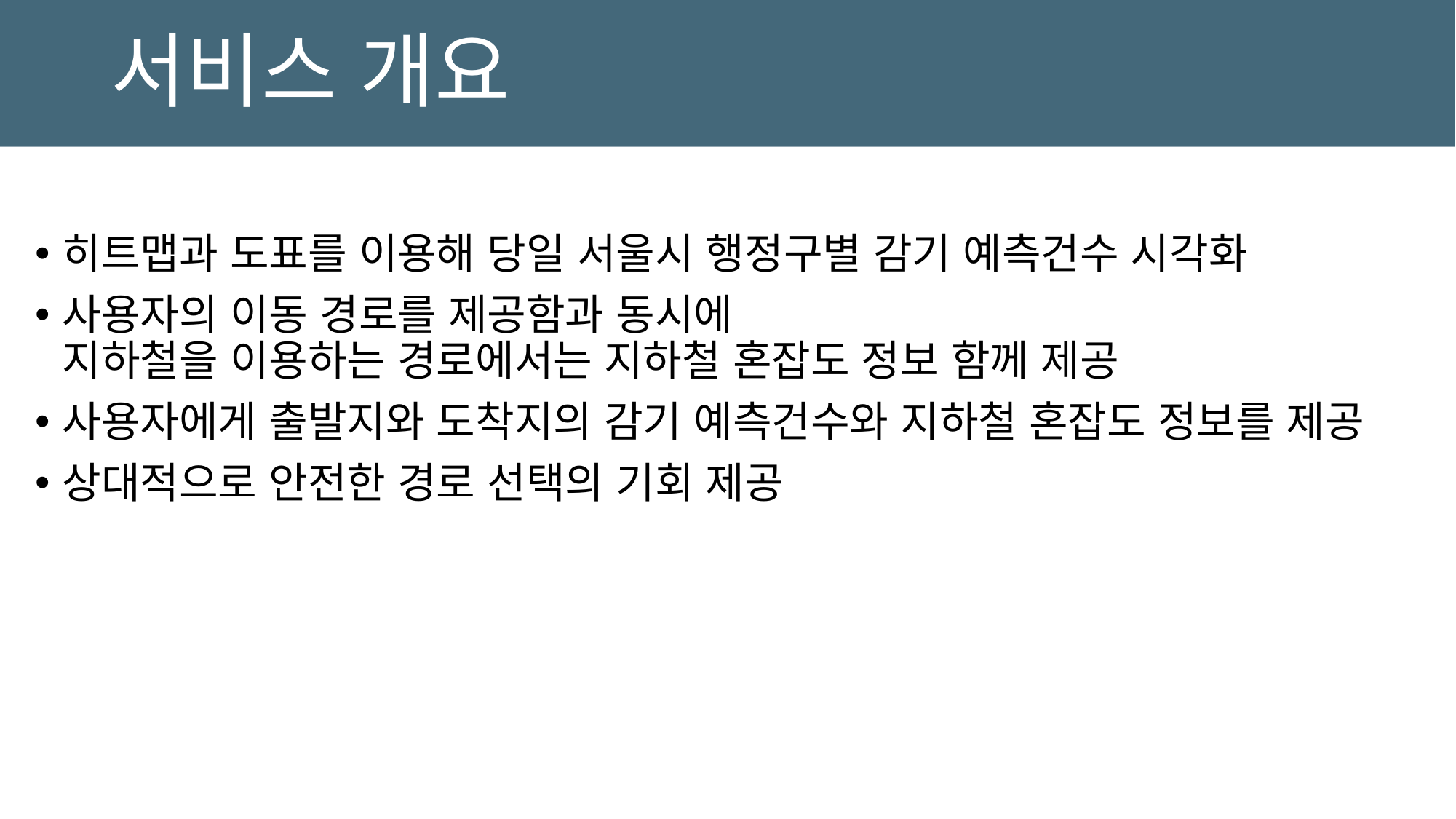

# 서비스 개요
히트맵과 도표를 이용해 당일 서울시 행정구별 감기 예측건수 시각화
사용자의 이동 경로를 제공함과 동시에
지하철을 이용하는 경로에서는 지하철 혼잡도 정보 함께 제공
사용자에게 출발지와 도착지의 감기 예측건수와 지하철 혼잡도 정보를 제공
상대적으로 안전한 경로 선택의 기회 제공